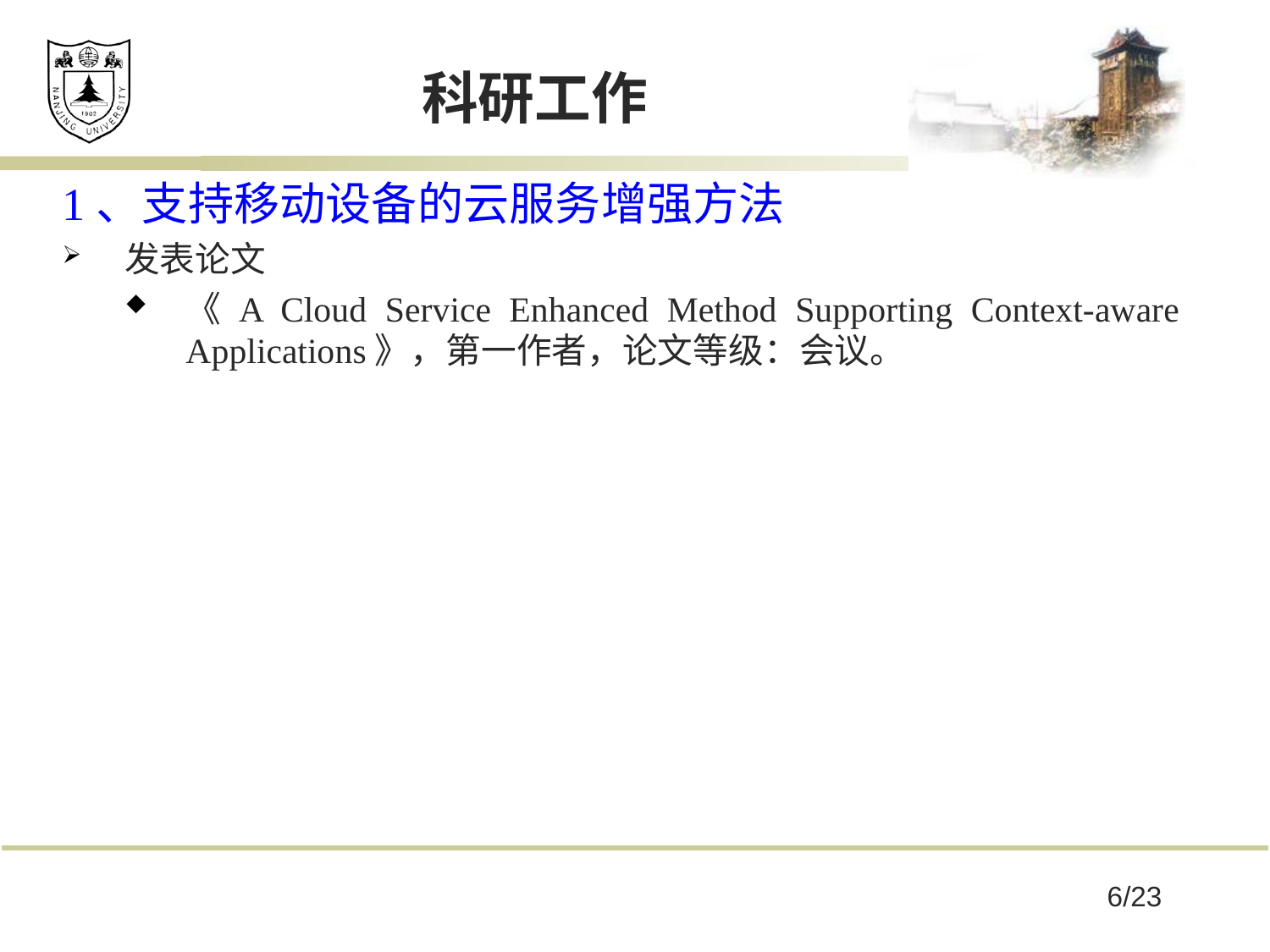

# 科研工作
1、支持移动设备的云服务增强方法
发表论文
《A Cloud Service Enhanced Method Supporting Context-aware Applications》，第一作者，论文等级：会议。

6/23